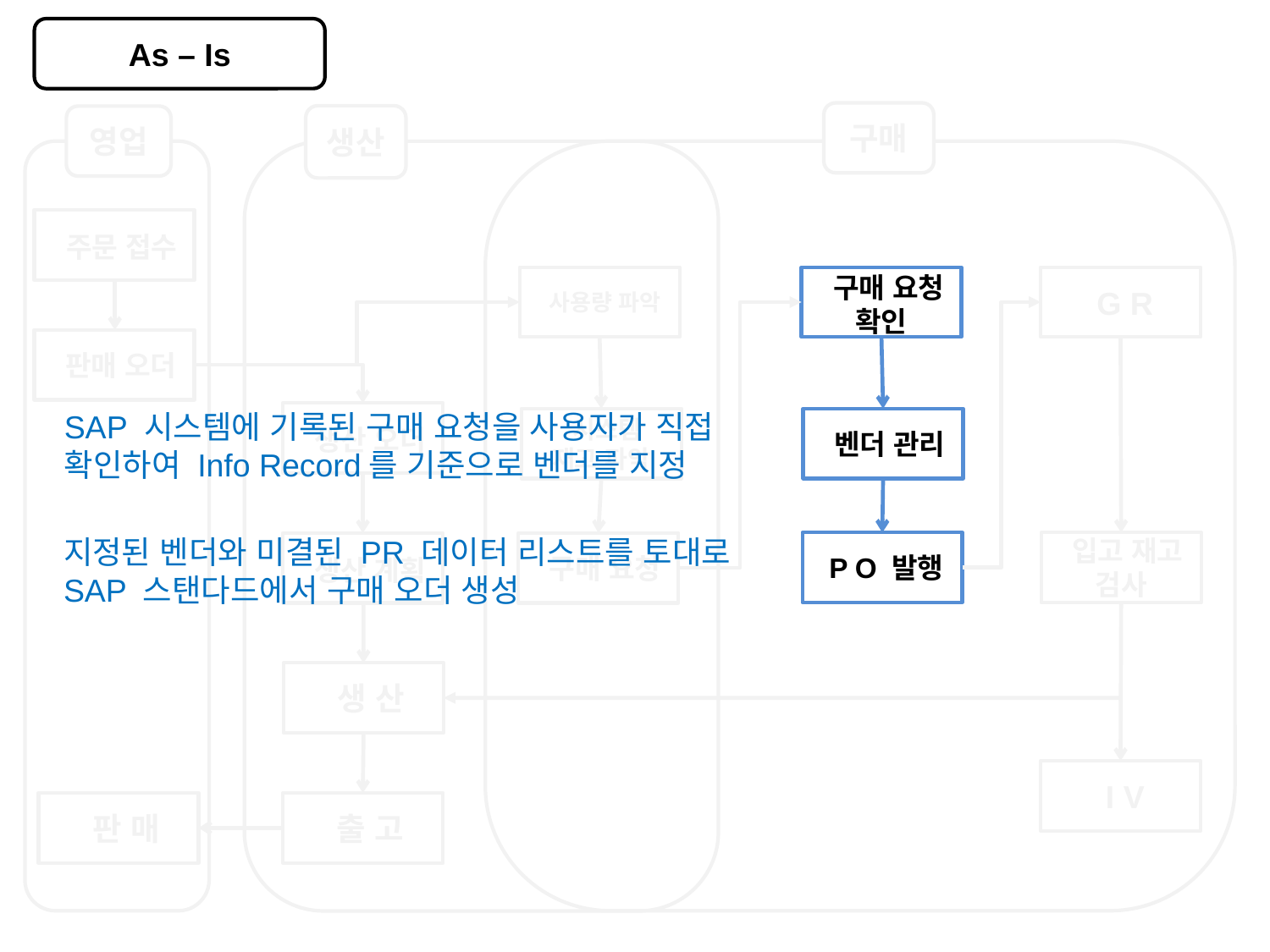

As – Is
구매
생산
영업

 주문 접수
 사용량 파악
 구매 요청 확인
 G R
 판매 오더
SAP 시스템에 기록된 구매 요청을 사용자가 직접
확인하여 Info Record를 기준으로 벤더를 지정
 생산 오더
 시스템
재고 파악
 벤더 관리
지정된 벤더와 미결된 PR 데이터 리스트를 토대로 SAP 스탠다드에서 구매 오더 생성
 P O 발행
 입고 재고 검사
 생산 계획
 구매 요청
 생 산
 I V
 판 매
 출 고